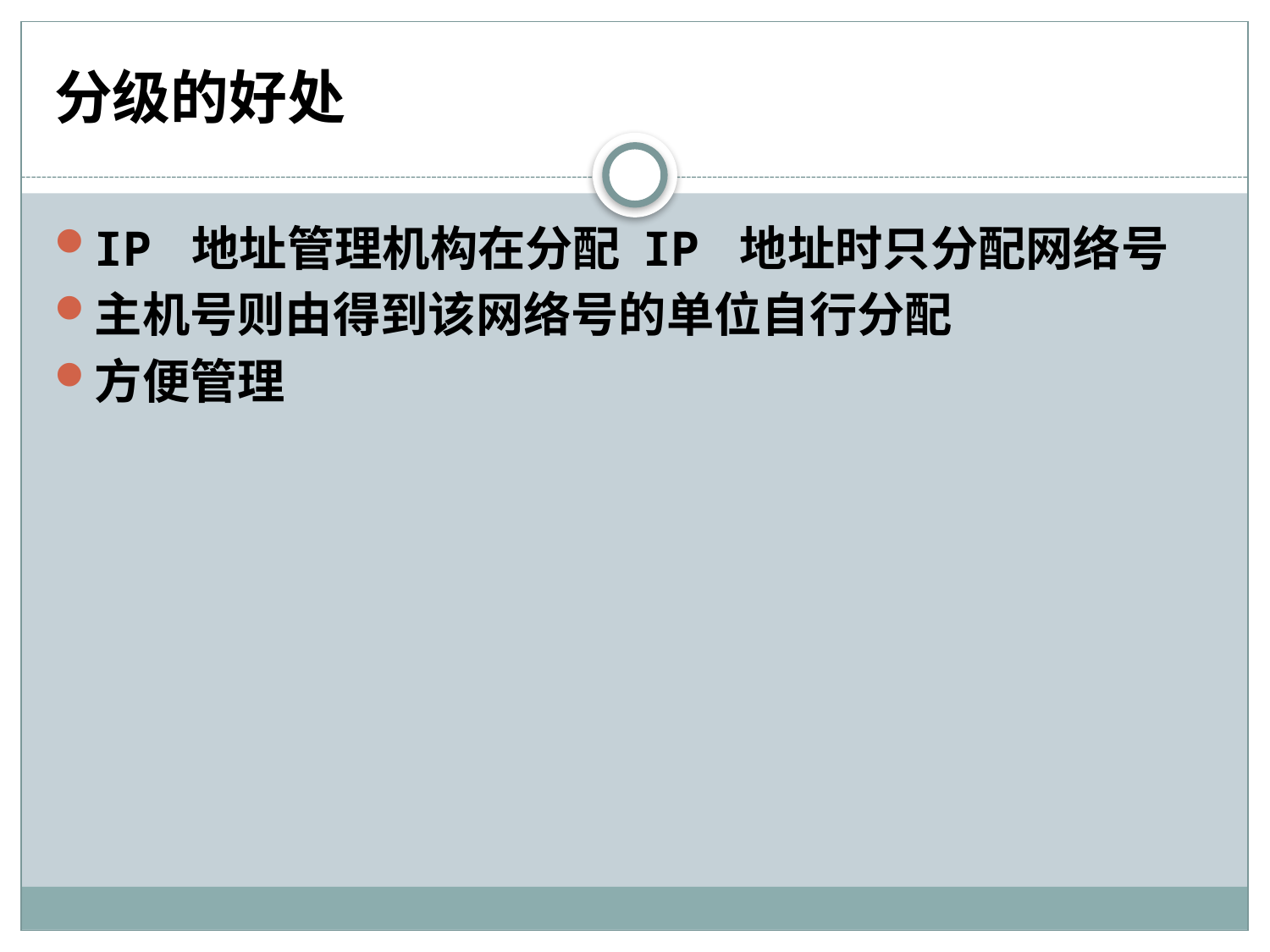

# 分级的好处
IP 地址管理机构在分配 IP 地址时只分配网络号
主机号则由得到该网络号的单位自行分配
方便管理